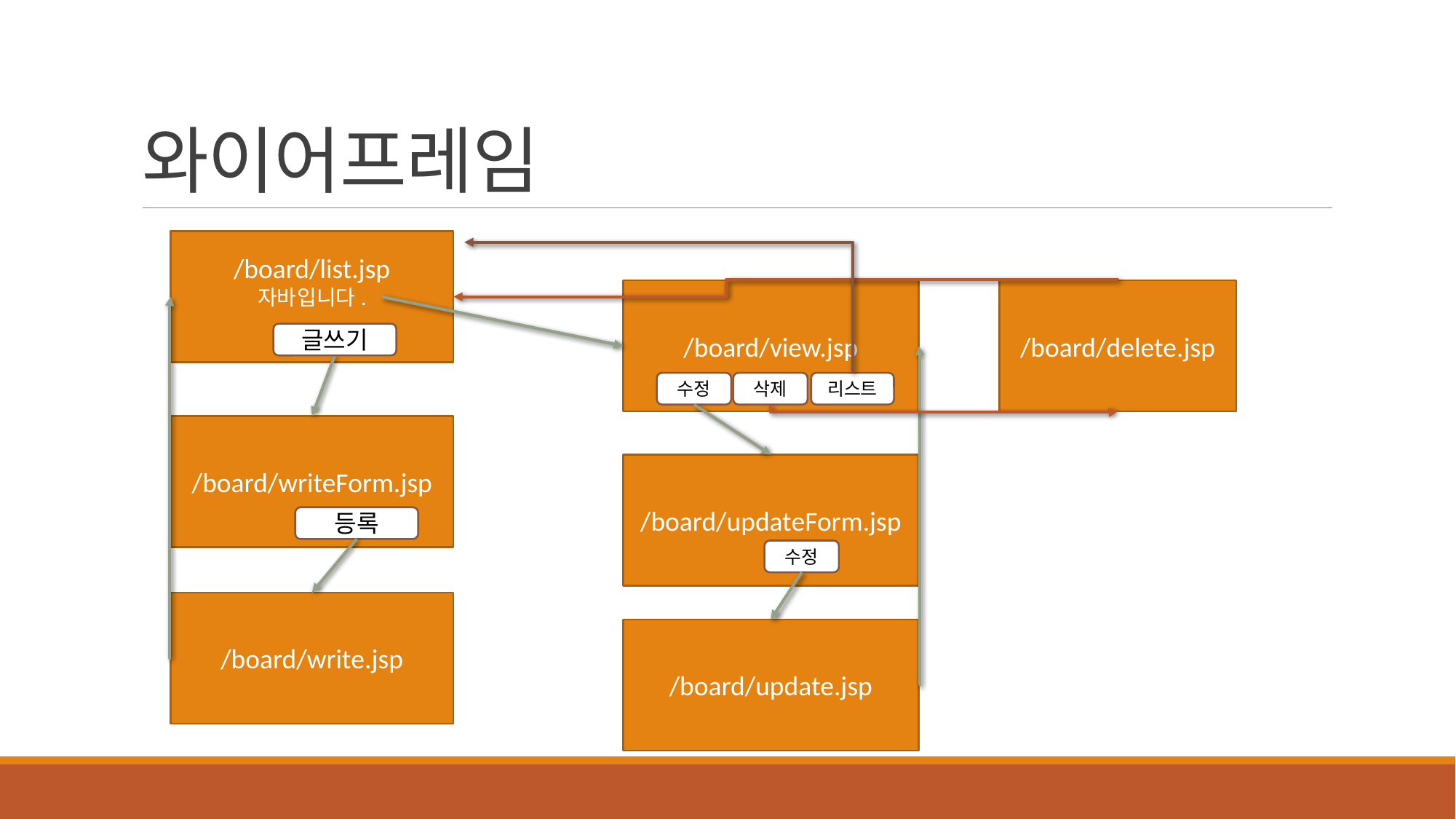

# 와이어프레임
/board/list.jsp
자바입니다.

/board/view.jsp
/board/delete.jsp
글쓰기
수정
삭제
리스트
/board/writeForm.jsp
/board/updateForm.jsp
등록
수정
/board/write.jsp
/board/update.jsp